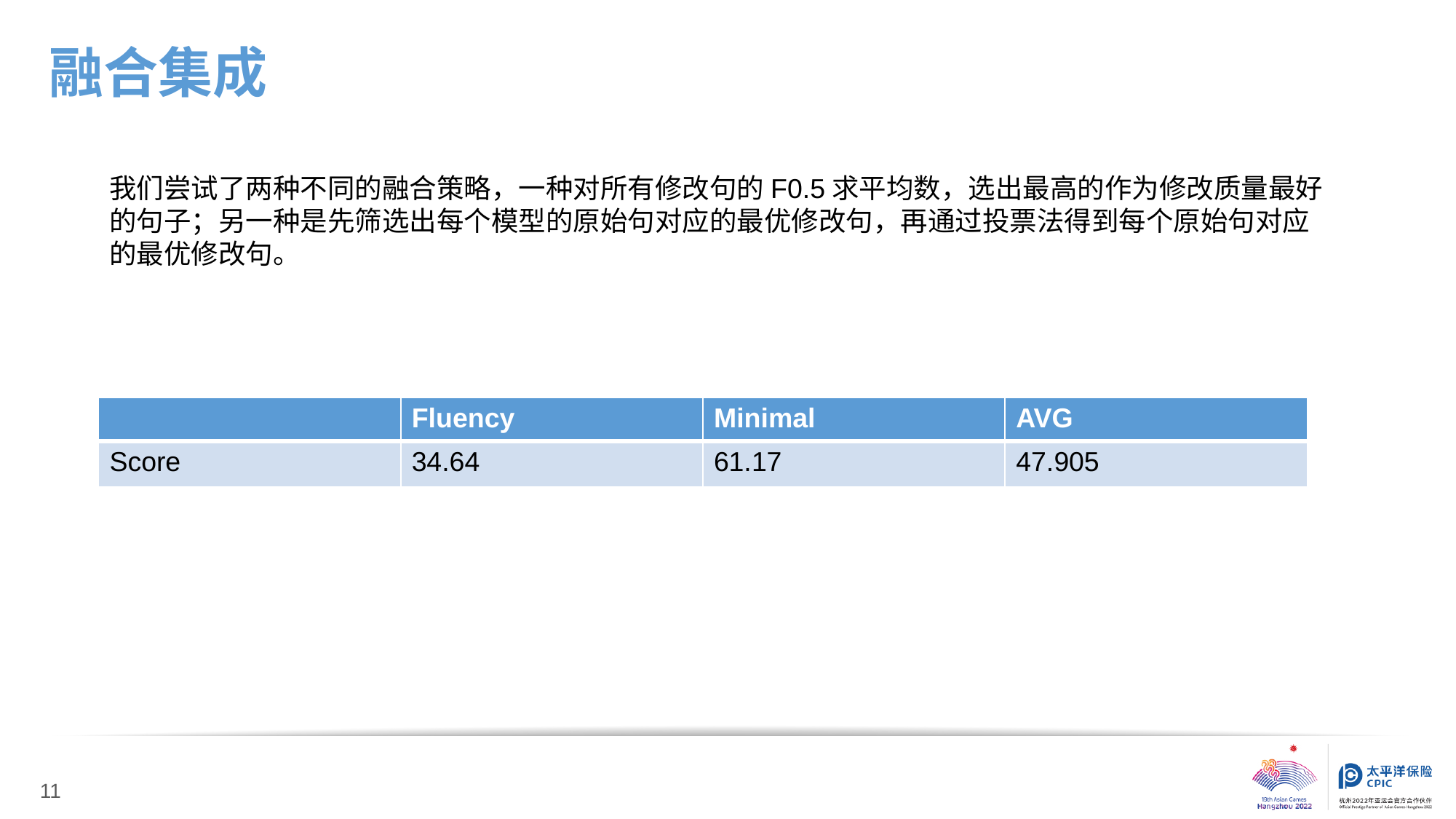

融合集成
我们尝试了两种不同的融合策略，一种对所有修改句的F0.5求平均数，选出最高的作为修改质量最好的句子；另一种是先筛选出每个模型的原始句对应的最优修改句，再通过投票法得到每个原始句对应的最优修改句。
|  | Fluency | Minimal | AVG |
| --- | --- | --- | --- |
| Score | 34.64 | 61.17 | 47.905 |